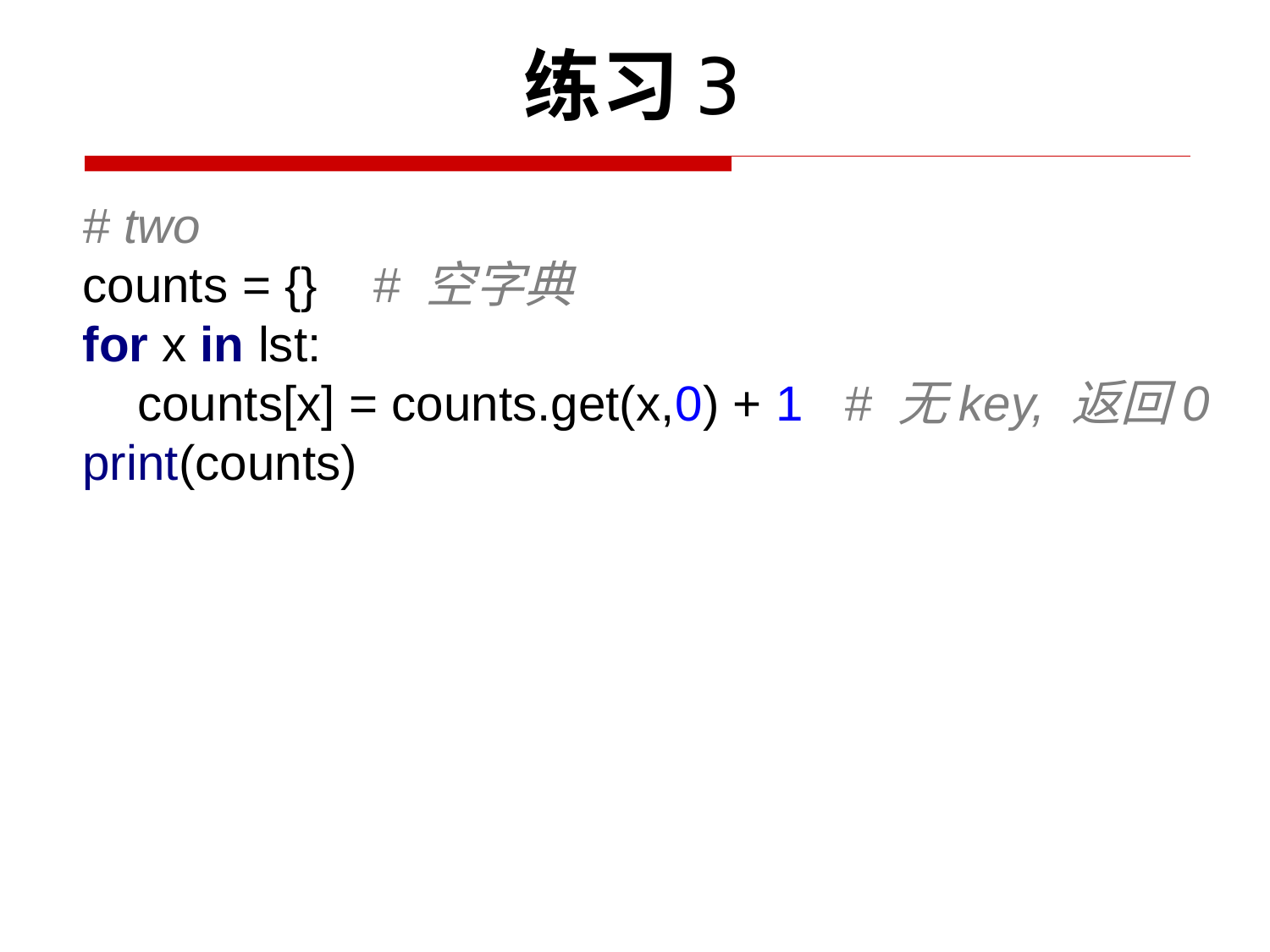

# 练习3
# two counts = {}    # 空字典 for x in lst: counts[x] = counts.get(x,0) + 1   # 无key, 返回0 print(counts)
24